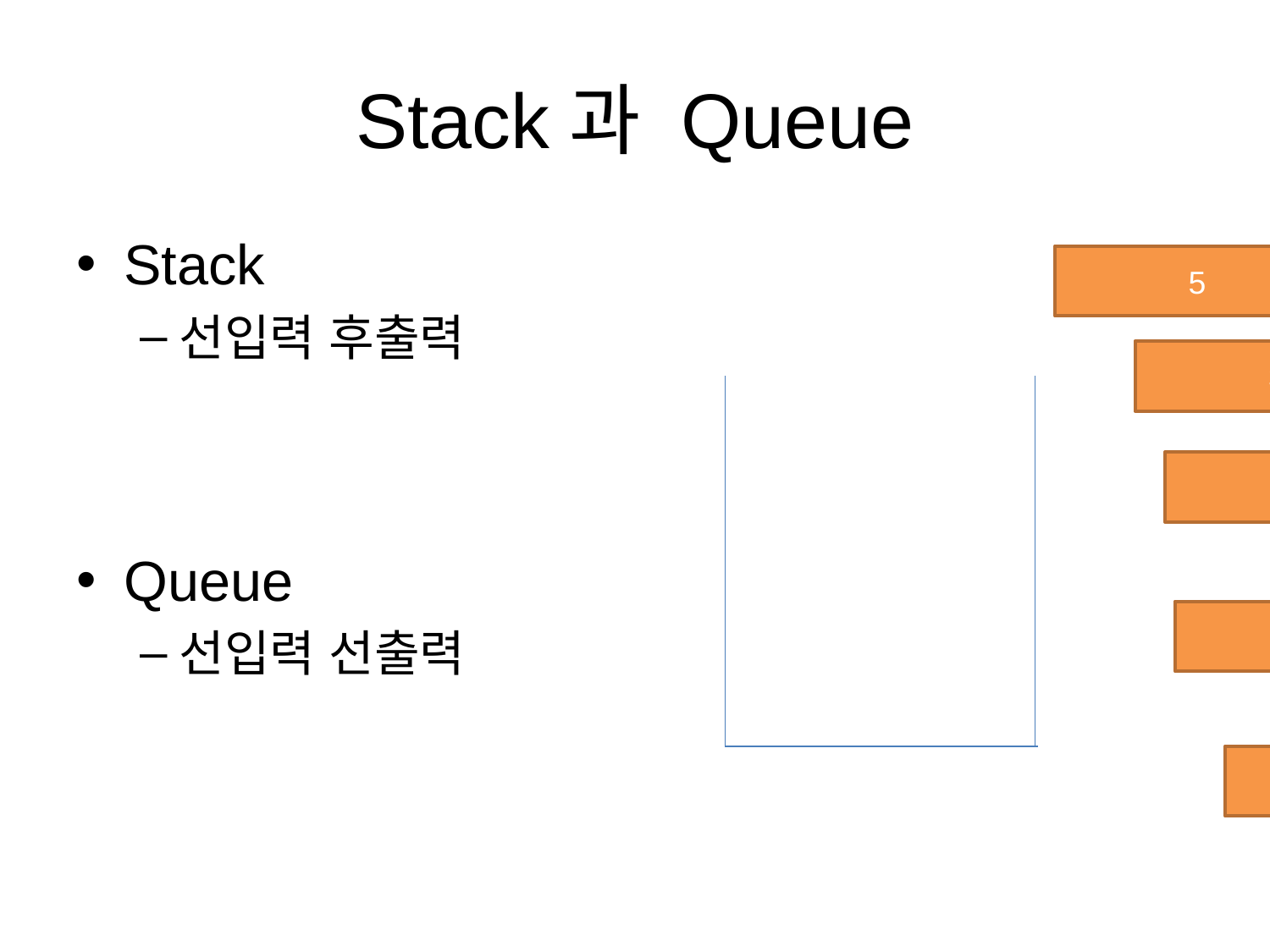

# Stack과 Queue
Stack
선입력 후출력

Queue
선입력 선출력
5
3
4
2
1